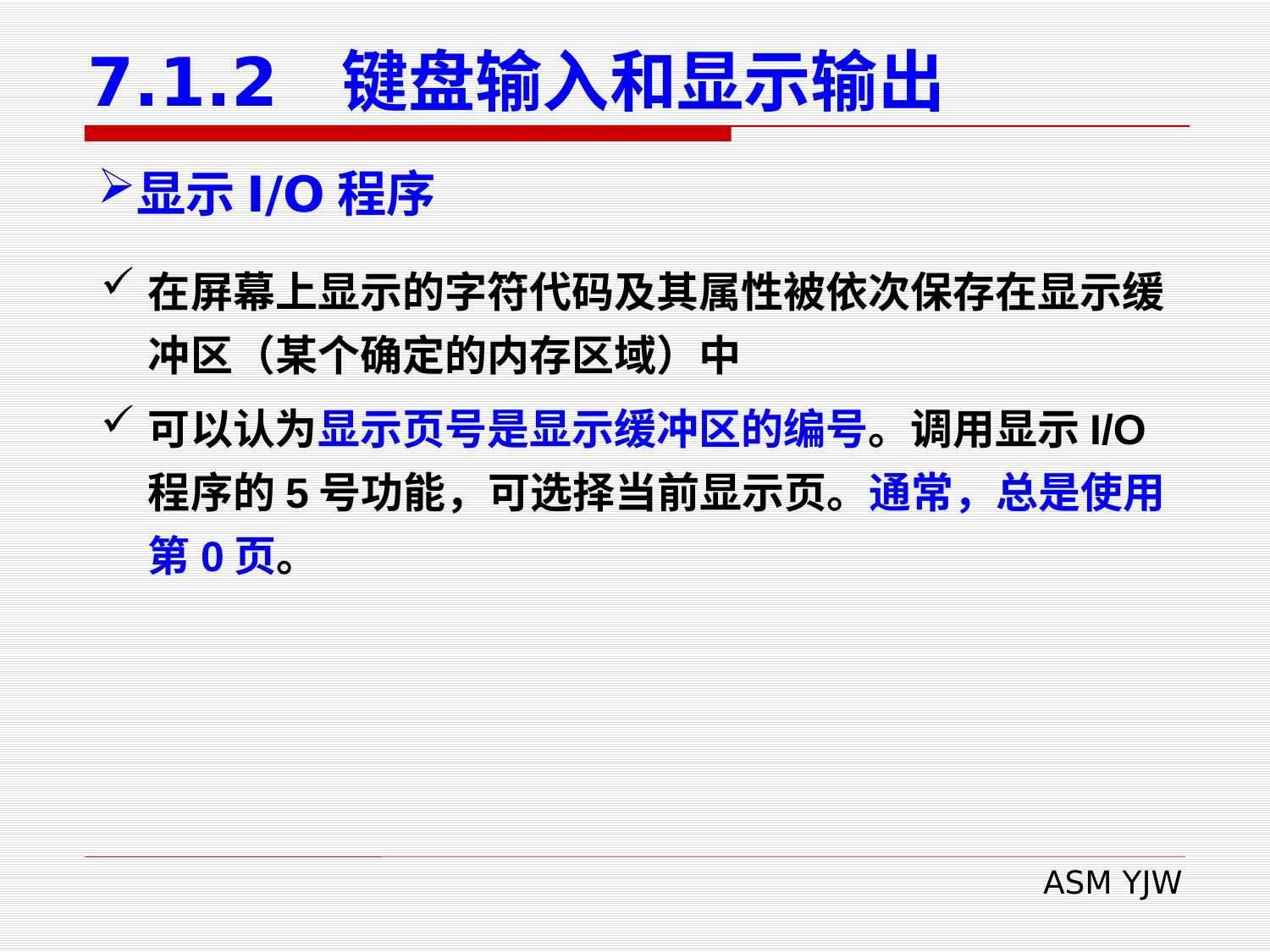

# 7.1.2  键盘输入和显示输出
显示I/O程序
在屏幕上显示的字符代码及其属性被依次保存在显示缓冲区（某个确定的内存区域）中
可以认为显示页号是显示缓冲区的编号。调用显示I/O程序的5号功能，可选择当前显示页。通常，总是使用第0页。